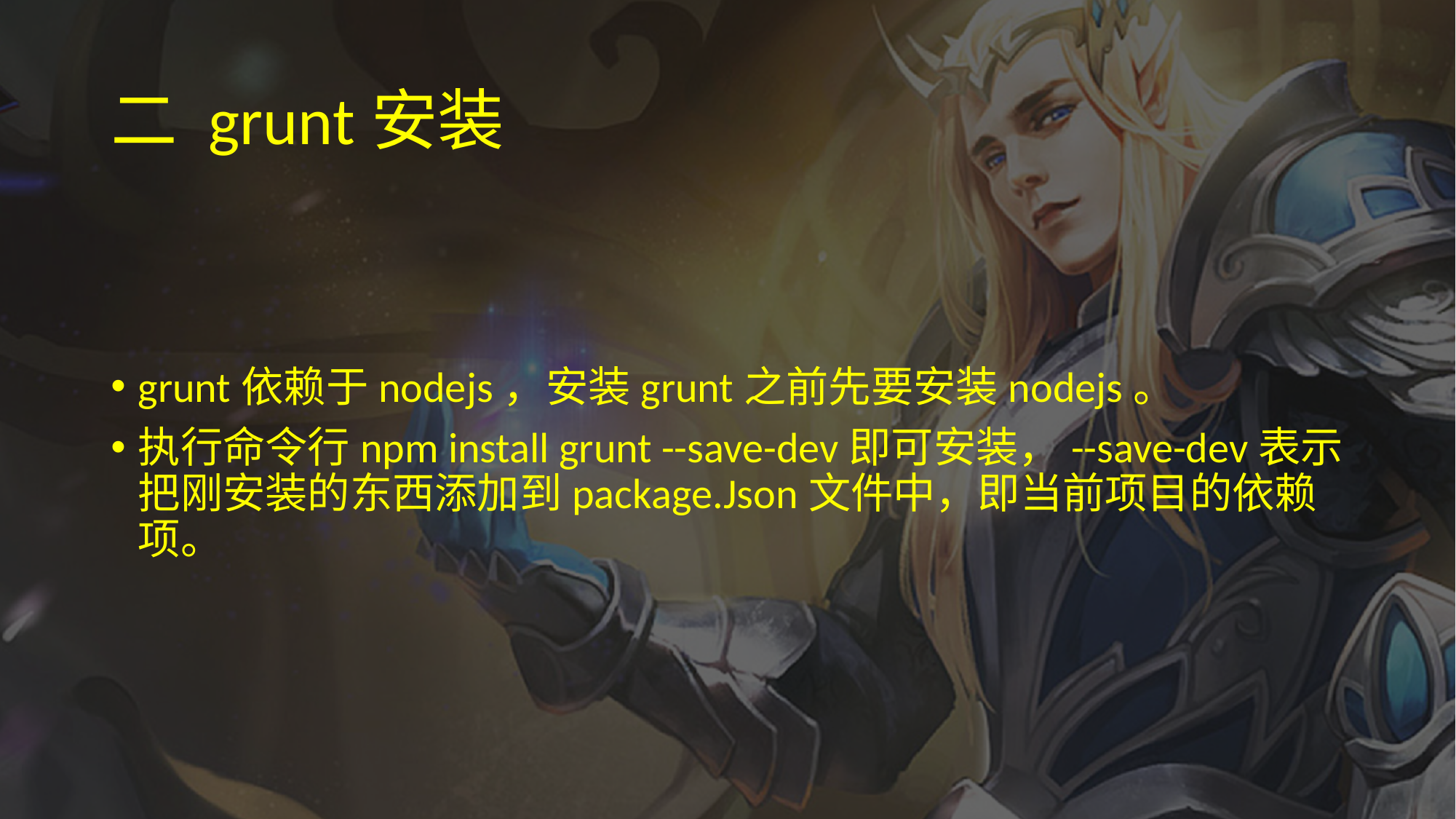

# 二 grunt安装
grunt依赖于nodejs，安装grunt之前先要安装nodejs。
执行命令行npm install grunt --save-dev即可安装，--save-dev表示把刚安装的东西添加到package.Json文件中，即当前项目的依赖项。